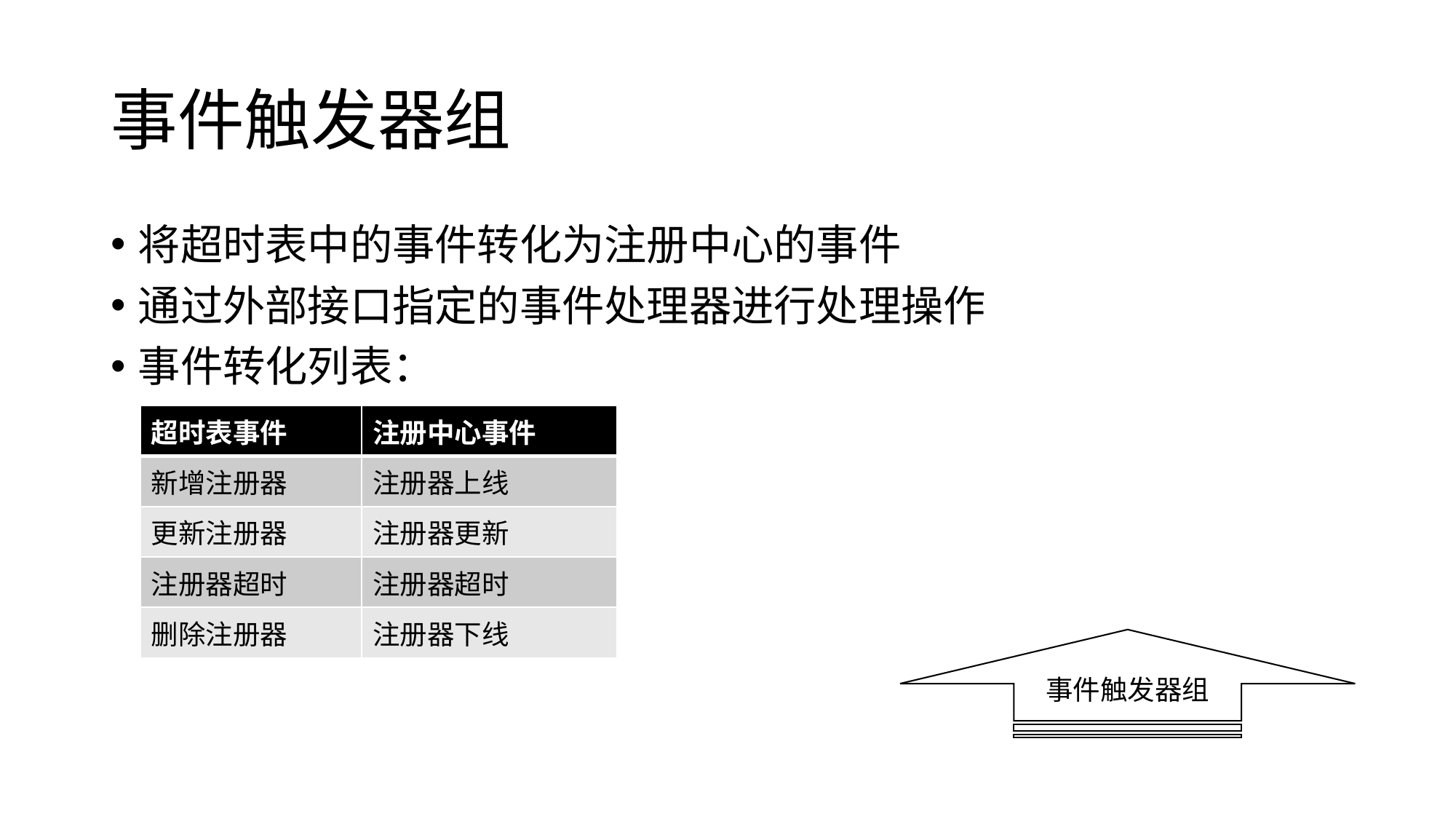

# 事件触发器组
将超时表中的事件转化为注册中心的事件
通过外部接口指定的事件处理器进行处理操作
事件转化列表：
| 超时表事件 | 注册中心事件 |
| --- | --- |
| 新增注册器 | 注册器上线 |
| 更新注册器 | 注册器更新 |
| 注册器超时 | 注册器超时 |
| 删除注册器 | 注册器下线 |
事件触发器组